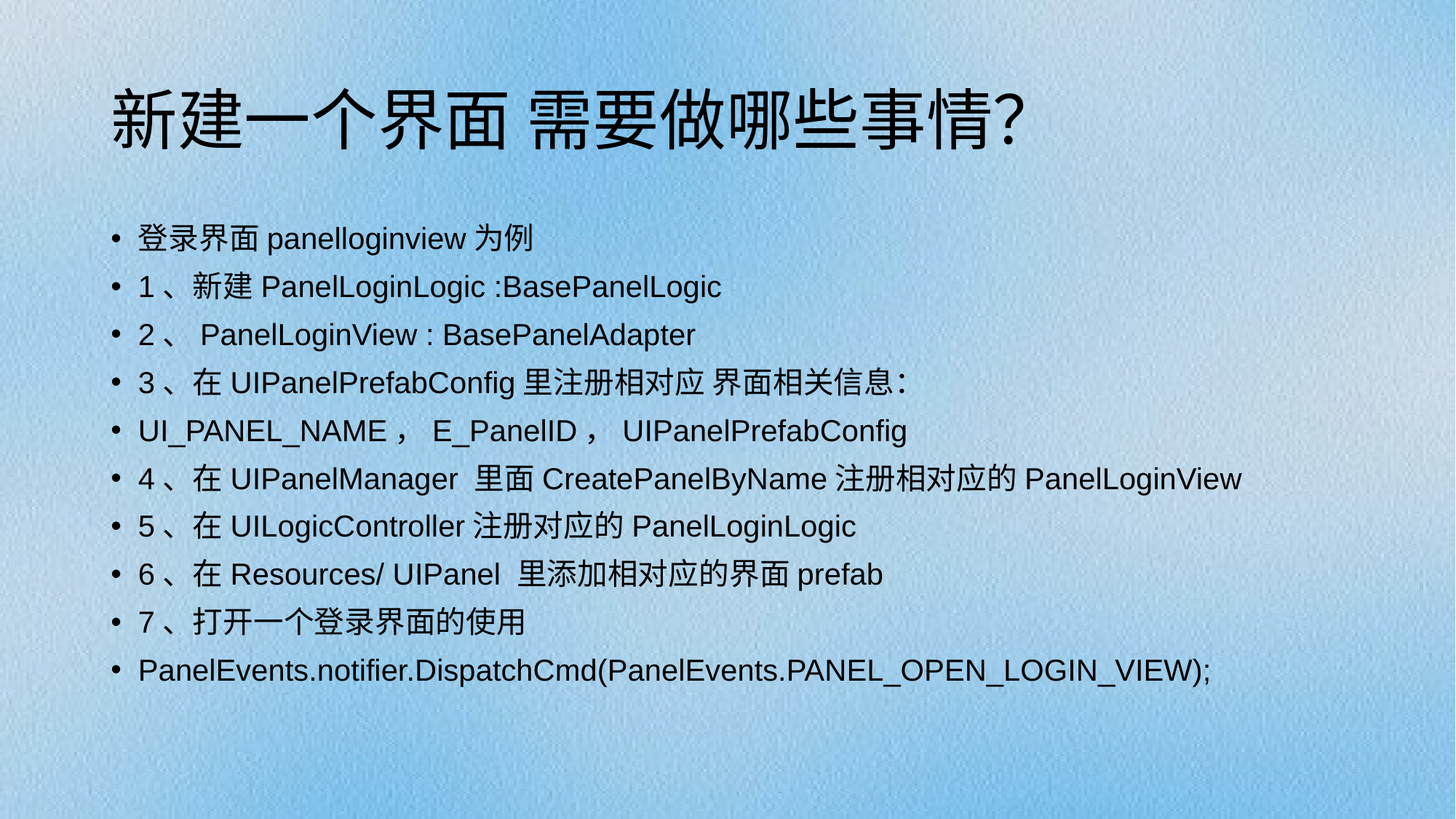

# 新建一个界面 需要做哪些事情？
登录界面panelloginview为例
1、新建PanelLoginLogic :BasePanelLogic
2、PanelLoginView : BasePanelAdapter
3、在UIPanelPrefabConfig里注册相对应 界面相关信息：
UI_PANEL_NAME，E_PanelID，UIPanelPrefabConfig
4、在UIPanelManager 里面CreatePanelByName注册相对应的PanelLoginView
5、在UILogicController注册对应的PanelLoginLogic
6、在Resources/ UIPanel 里添加相对应的界面prefab
7、打开一个登录界面的使用
PanelEvents.notifier.DispatchCmd(PanelEvents.PANEL_OPEN_LOGIN_VIEW);